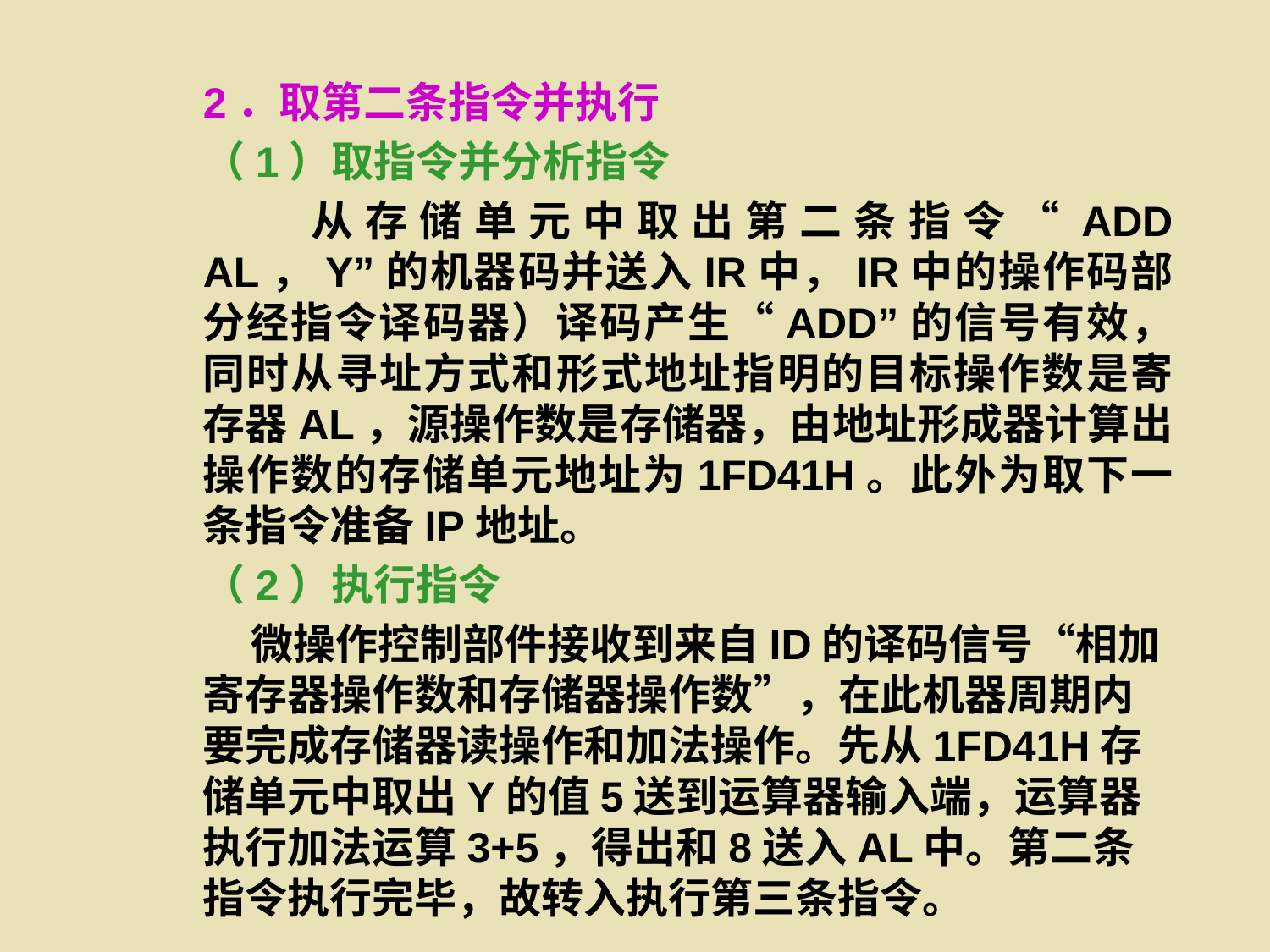

2．取第二条指令并执行
（1）取指令并分析指令
    从存储单元中取出第二条指令“ADD AL，Y”的机器码并送入IR中，IR中的操作码部分经指令译码器）译码产生“ADD”的信号有效，同时从寻址方式和形式地址指明的目标操作数是寄存器AL，源操作数是存储器，由地址形成器计算出操作数的存储单元地址为1FD41H。此外为取下一条指令准备IP地址。
（2）执行指令
    微操作控制部件接收到来自ID的译码信号“相加寄存器操作数和存储器操作数”，在此机器周期内要完成存储器读操作和加法操作。先从1FD41H存储单元中取出Y的值5送到运算器输入端，运算器执行加法运算3+5，得出和8送入AL中。第二条指令执行完毕，故转入执行第三条指令。